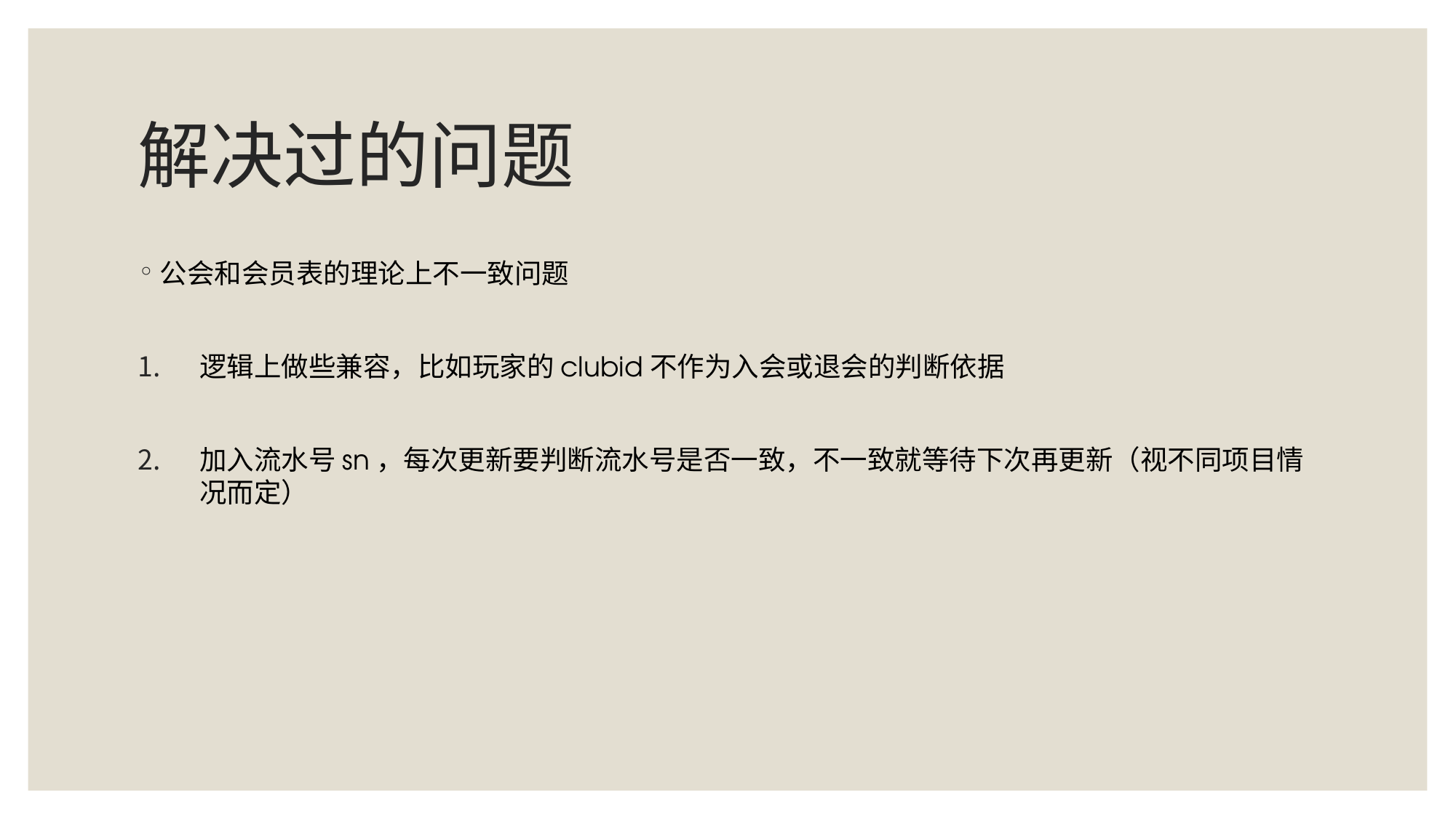

# 解决过的问题
公会和会员表的理论上不一致问题

逻辑上做些兼容，比如玩家的clubid不作为入会或退会的判断依据

加入流水号sn，每次更新要判断流水号是否一致，不一致就等待下次再更新（视不同项目情况而定）